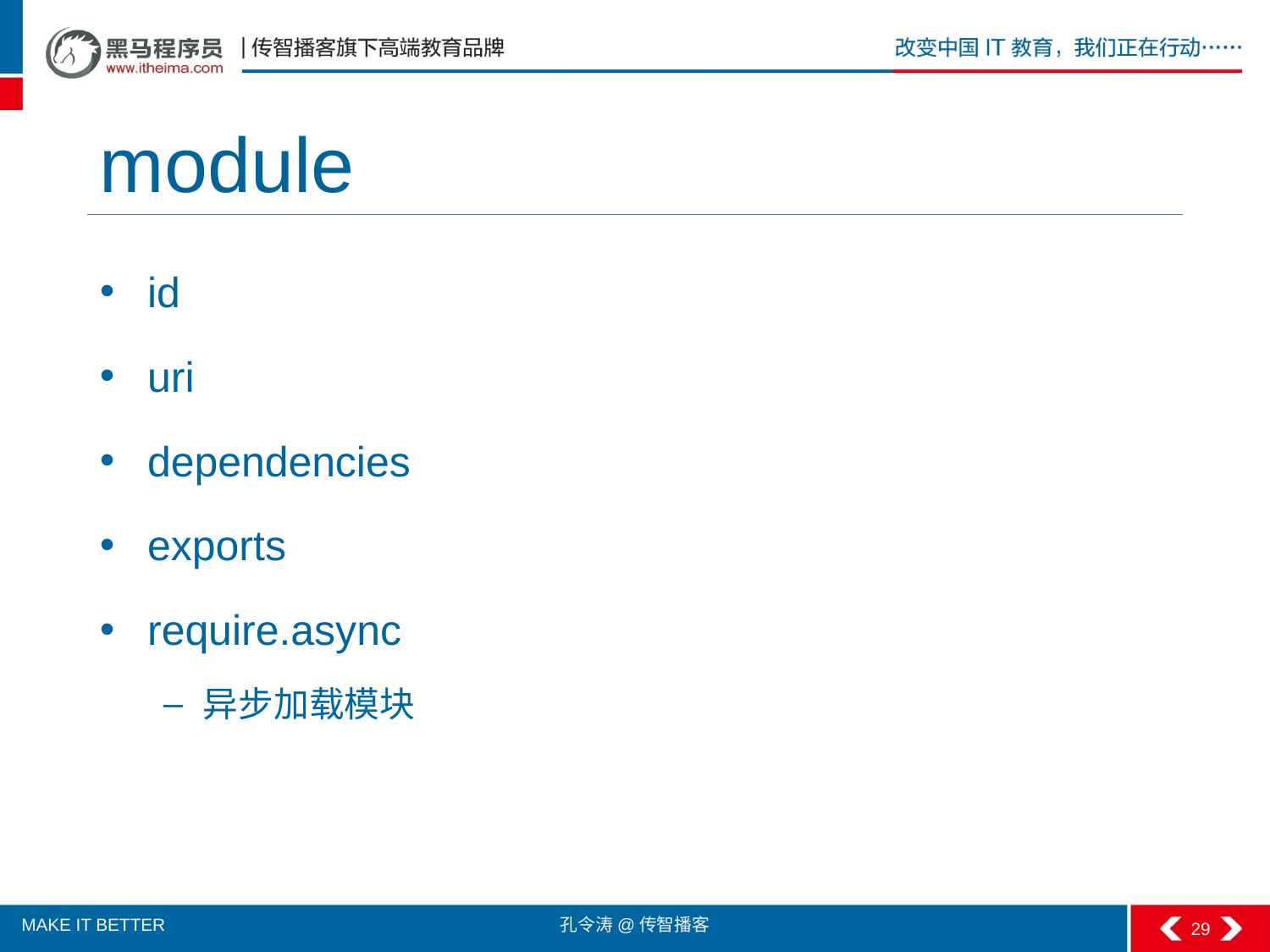

# module
id
uri
dependencies
exports
require.async
异步加载模块
29
孔令涛@传智播客
MAKE IT BETTER